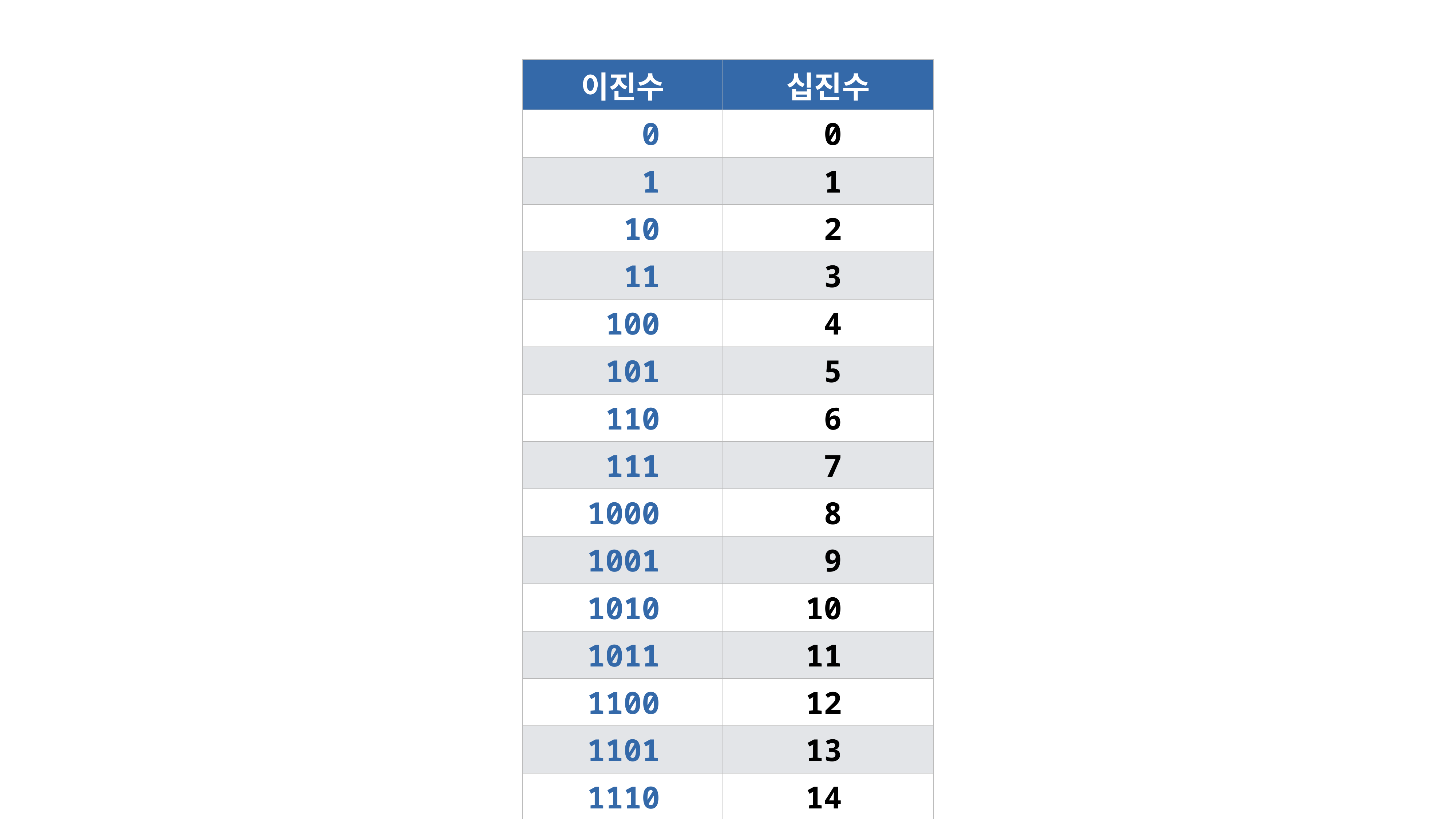

| 이진수 |  | 십진수 |  |
| --- | --- | --- | --- |
| 0 |  | 0 |  |
| 1 |  | 1 |  |
| 10 |  | 2 |  |
| 11 |  | 3 |  |
| 100 |  | 4 |  |
| 101 |  | 5 |  |
| 110 |  | 6 |  |
| 111 |  | 7 |  |
| 1000 |  | 8 |  |
| 1001 |  | 9 |  |
| 1010 |  | 10 |  |
| 1011 |  | 11 |  |
| 1100 |  | 12 |  |
| 1101 |  | 13 |  |
| 1110 |  | 14 |  |